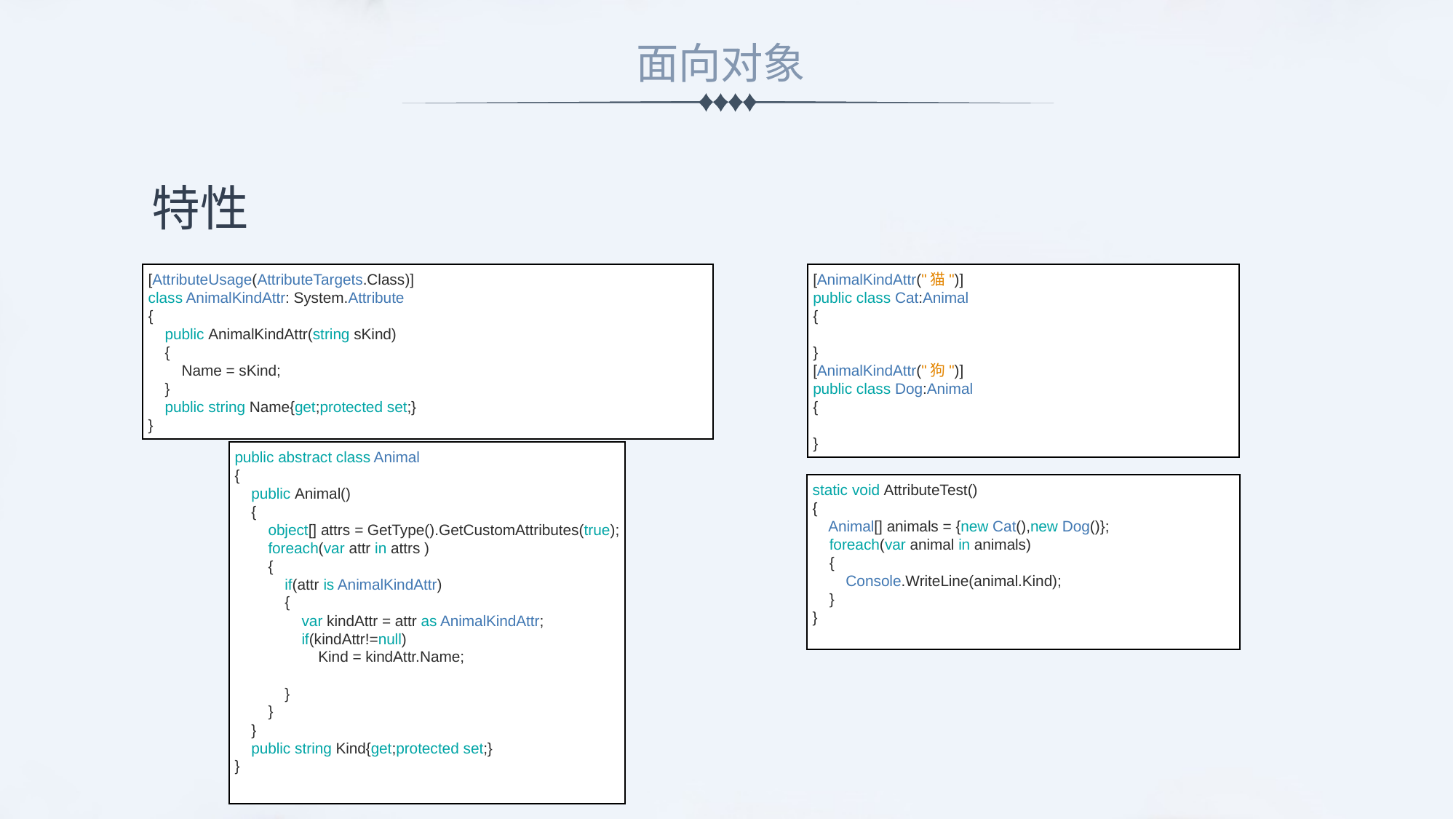

特性
[AttributeUsage(AttributeTargets.Class)]
class AnimalKindAttr: System.Attribute
{
    public AnimalKindAttr(string sKind)
    {
        Name = sKind;
    }
    public string Name{get;protected set;}
}
[AnimalKindAttr("猫")]
public class Cat:Animal
{
}
[AnimalKindAttr("狗")]
public class Dog:Animal
{
}
public abstract class Animal
{
    public Animal()
    {
        object[] attrs = GetType().GetCustomAttributes(true);
        foreach(var attr in attrs )
        {
            if(attr is AnimalKindAttr)
            {
                var kindAttr = attr as AnimalKindAttr;
                if(kindAttr!=null)
                    Kind = kindAttr.Name;
            }
        }
    }
    public string Kind{get;protected set;}
}
static void AttributeTest()
{
    Animal[] animals = {new Cat(),new Dog()};
    foreach(var animal in animals)
    {
        Console.WriteLine(animal.Kind);
    }
}